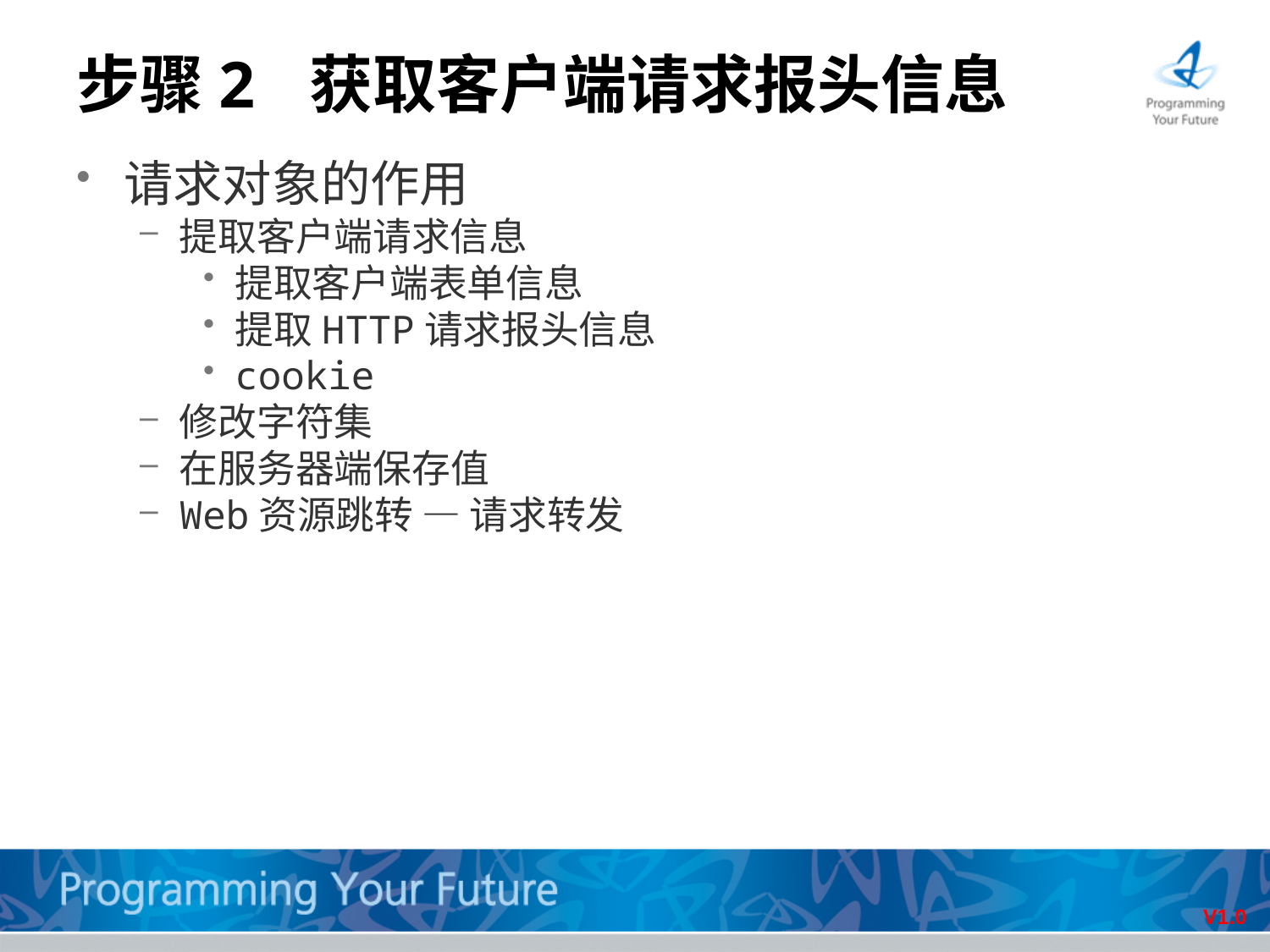

# 步骤2 获取客户端请求报头信息
请求对象的作用
提取客户端请求信息
提取客户端表单信息
提取HTTP请求报头信息
cookie
修改字符集
在服务器端保存值
Web资源跳转 — 请求转发